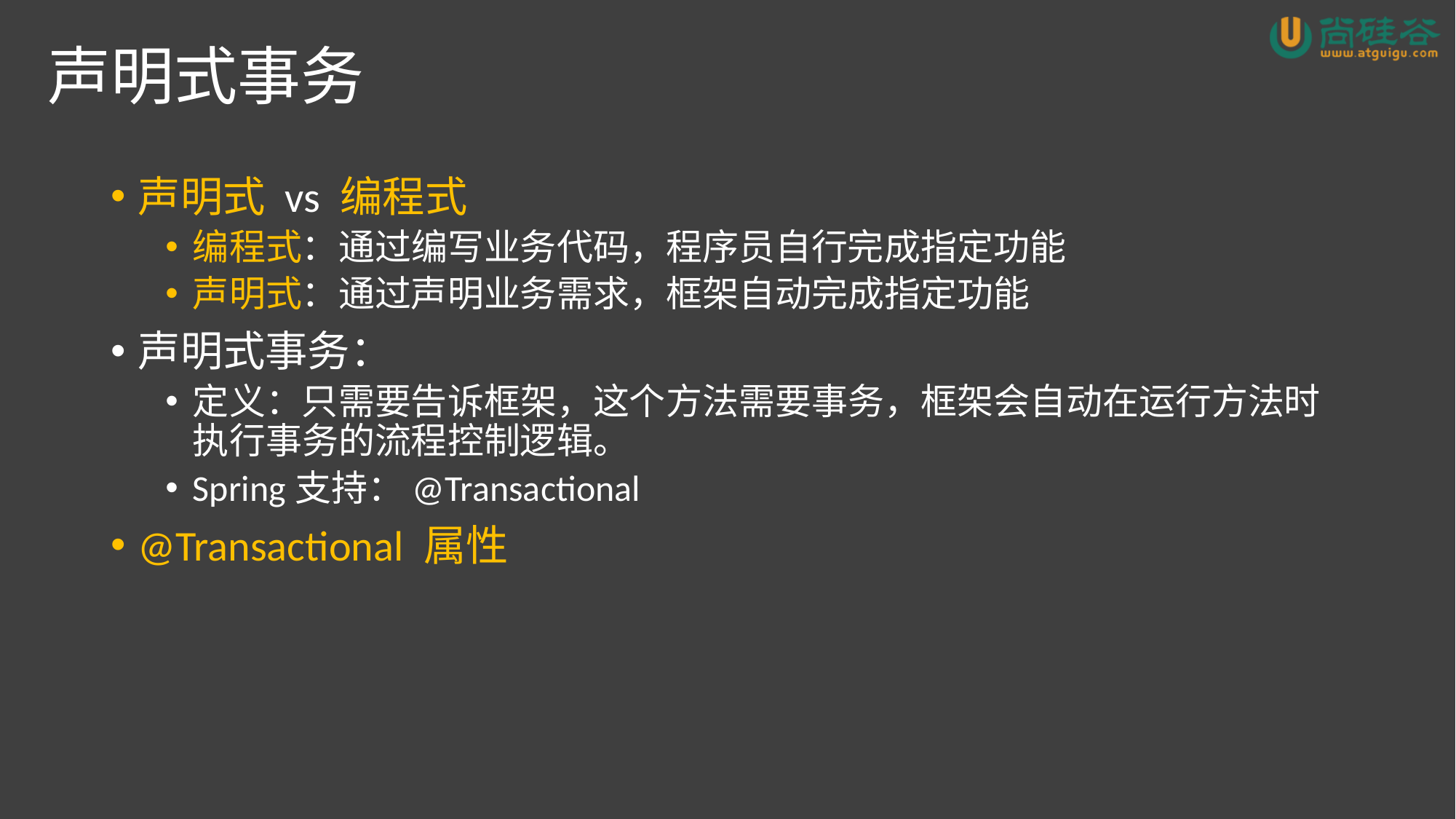

# 声明式事务
声明式 vs 编程式
编程式：通过编写业务代码，程序员自行完成指定功能
声明式：通过声明业务需求，框架自动完成指定功能
声明式事务：
定义：只需要告诉框架，这个方法需要事务，框架会自动在运行方法时执行事务的流程控制逻辑。
Spring支持：@Transactional
@Transactional 属性